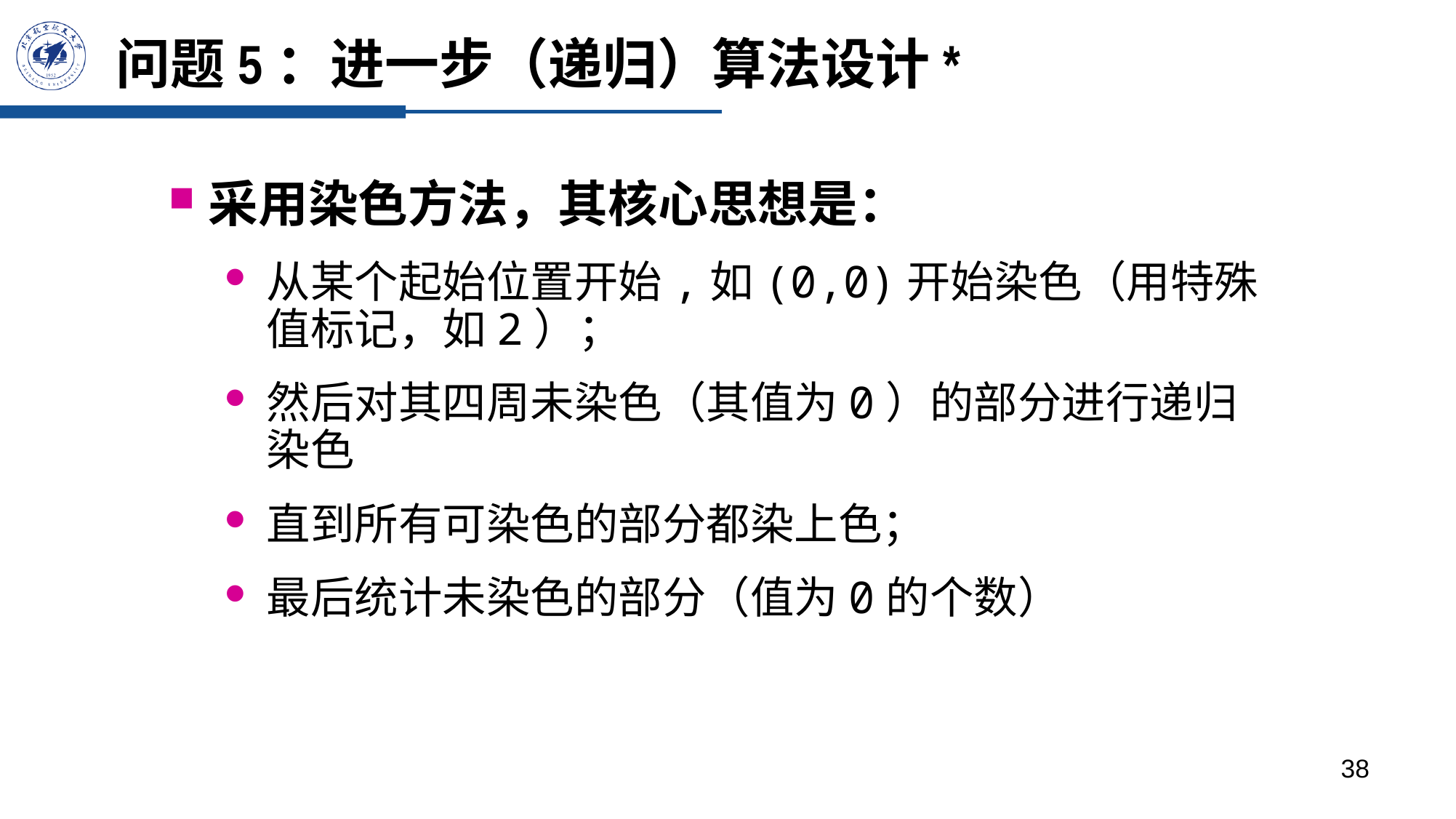

# 问题5：进一步（递归）算法设计*
采用染色方法，其核心思想是：
从某个起始位置开始,如(0,0)开始染色（用特殊值标记，如2）；
然后对其四周未染色（其值为0）的部分进行递归染色
直到所有可染色的部分都染上色；
最后统计未染色的部分（值为0的个数）
38